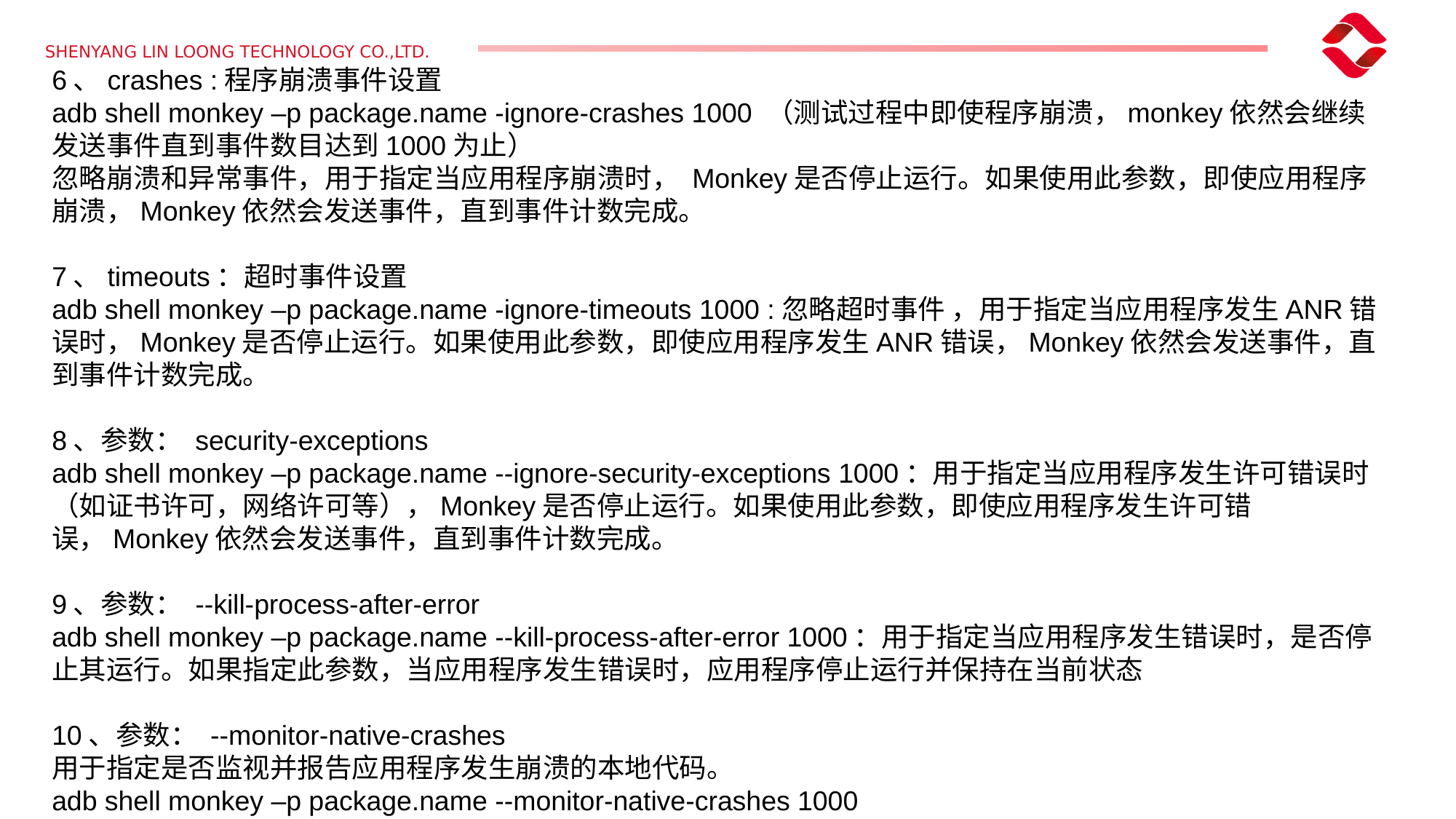

6、crashes :程序崩溃事件设置
adb shell monkey –p package.name -ignore-crashes 1000 （测试过程中即使程序崩溃，monkey依然会继续发送事件直到事件数目达到1000为止）
忽略崩溃和异常事件，用于指定当应用程序崩溃时， Monkey是否停止运行。如果使用此参数，即使应用程序崩溃，Monkey依然会发送事件，直到事件计数完成。

7、timeouts：超时事件设置
adb shell monkey –p package.name -ignore-timeouts 1000 :忽略超时事件 ，用于指定当应用程序发生ANR错误时，Monkey是否停止运行。如果使用此参数，即使应用程序发生ANR错误，Monkey依然会发送事件，直到事件计数完成。

8、参数： security-exceptions
adb shell monkey –p package.name --ignore-security-exceptions 1000：用于指定当应用程序发生许可错误时（如证书许可，网络许可等），Monkey是否停止运行。如果使用此参数，即使应用程序发生许可错误，Monkey依然会发送事件，直到事件计数完成。

9、参数： --kill-process-after-error
adb shell monkey –p package.name --kill-process-after-error 1000：用于指定当应用程序发生错误时，是否停止其运行。如果指定此参数，当应用程序发生错误时，应用程序停止运行并保持在当前状态

10、参数： --monitor-native-crashes
用于指定是否监视并报告应用程序发生崩溃的本地代码。
adb shell monkey –p package.name --monitor-native-crashes 1000